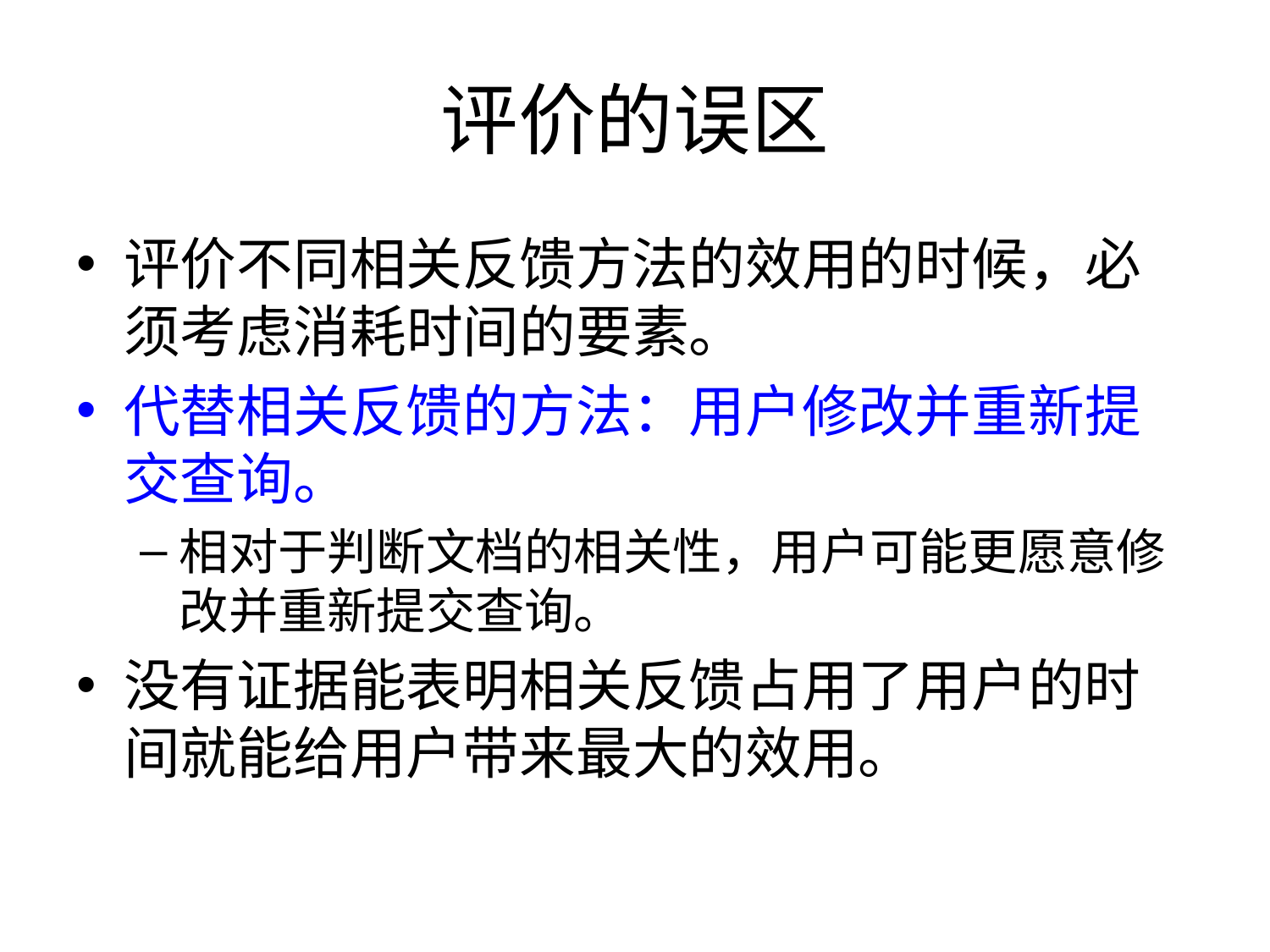

# 评价的误区
评价不同相关反馈方法的效用的时候，必须考虑消耗时间的要素。
代替相关反馈的方法：用户修改并重新提交查询。
相对于判断文档的相关性，用户可能更愿意修改并重新提交查询。
没有证据能表明相关反馈占用了用户的时间就能给用户带来最大的效用。